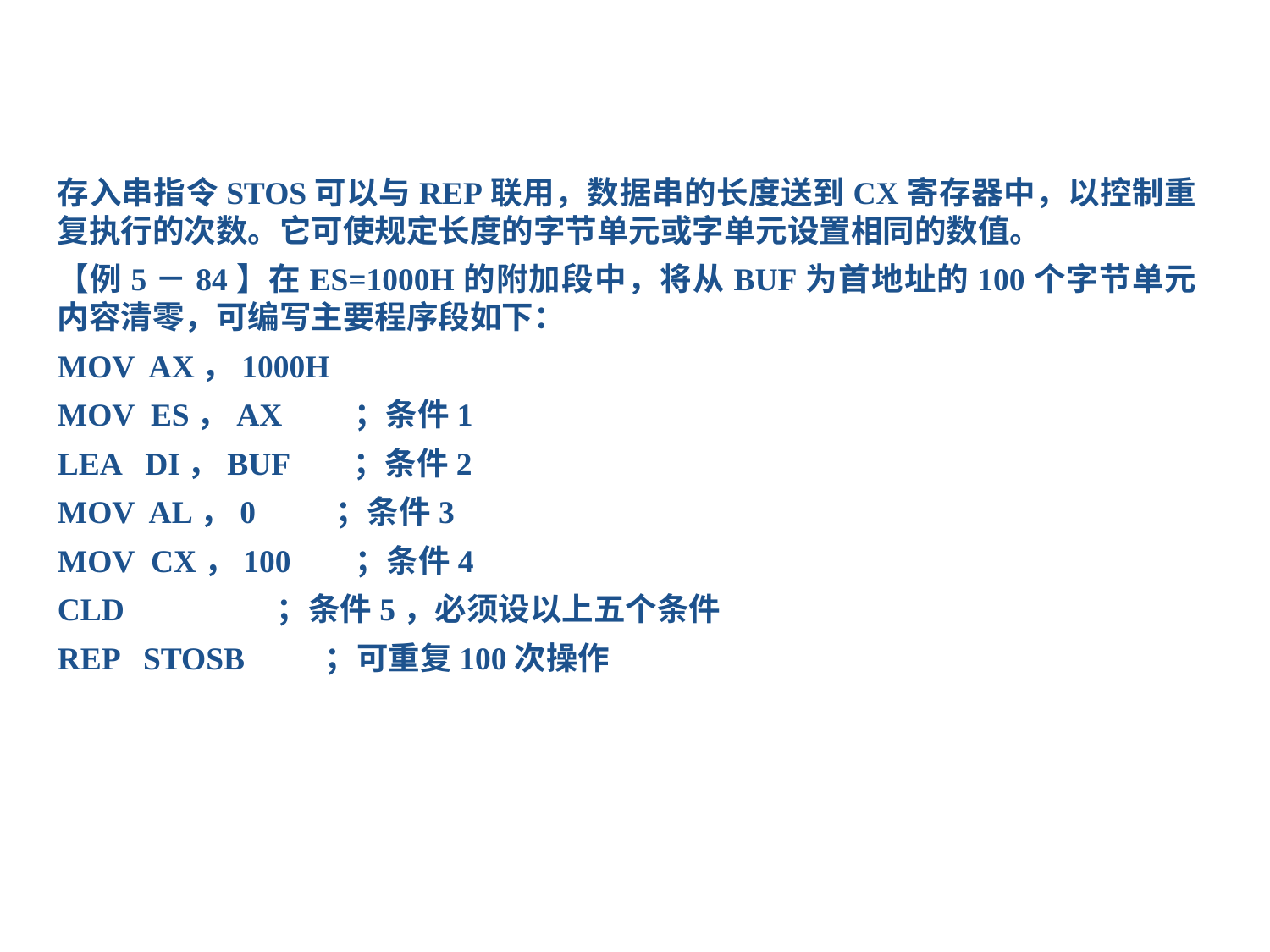

存入串指令STOS可以与REP联用，数据串的长度送到CX寄存器中，以控制重复执行的次数。它可使规定长度的字节单元或字单元设置相同的数值。
【例5－84】在ES=1000H的附加段中，将从BUF为首地址的100个字节单元内容清零，可编写主要程序段如下：
MOV  AX，1000H
MOV  ES，AX        ；条件1
LEA   DI，BUF       ；条件2
MOV  AL，0         ；条件3
MOV  CX，100       ；条件4
CLD                  ；条件5，必须设以上五个条件
REP   STOSB         ；可重复100次操作